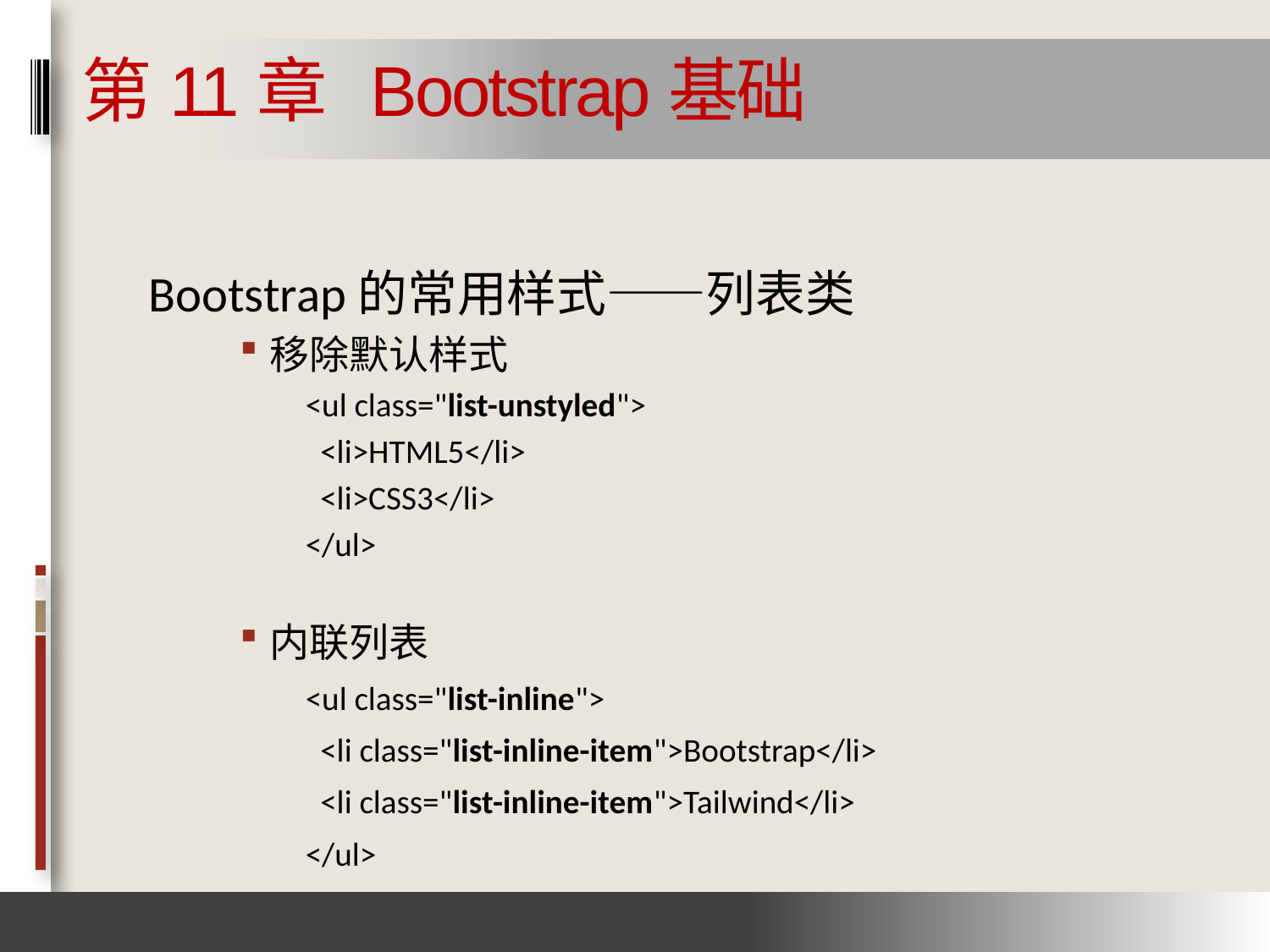

# 第11章  Bootstrap基础
Bootstrap的常用样式——列表类
移除默认样式
<ul class="list-unstyled">
  <li>HTML5</li>
  <li>CSS3</li>
</ul>

内联列表
<ul class="list-inline">
  <li class="list-inline-item">Bootstrap</li>
  <li class="list-inline-item">Tailwind</li>
</ul>